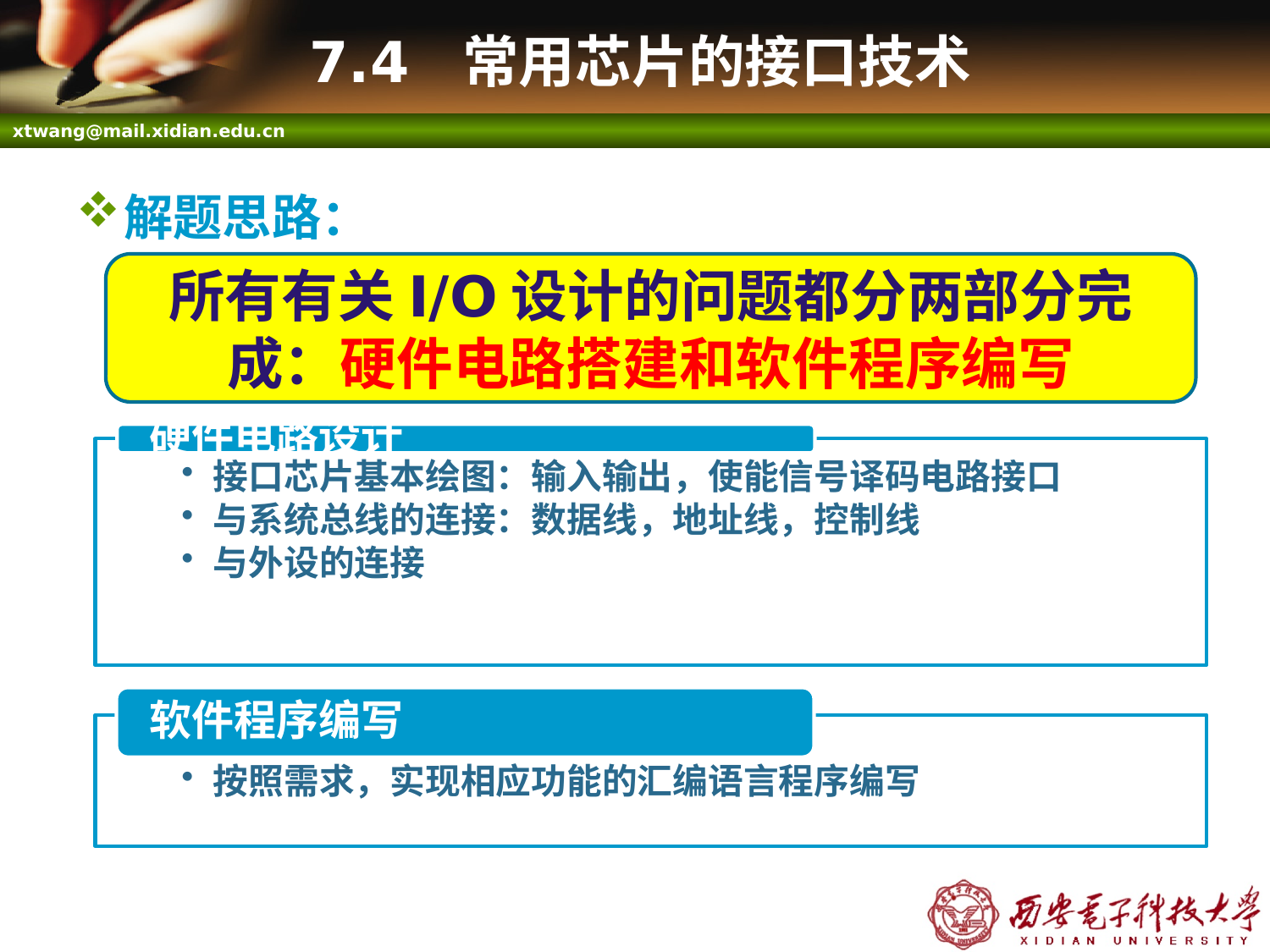

# 7.4  常用芯片的接口技术
解题思路：

所有有关I/O设计的问题都分两部分完成：硬件电路搭建和软件程序编写
接口芯片基本绘图：输入输出，使能信号译码电路接口
与系统总线的连接：数据线，地址线，控制线
与外设的连接
硬件电路设计

软件程序编写

按照需求，实现相应功能的汇编语言程序编写